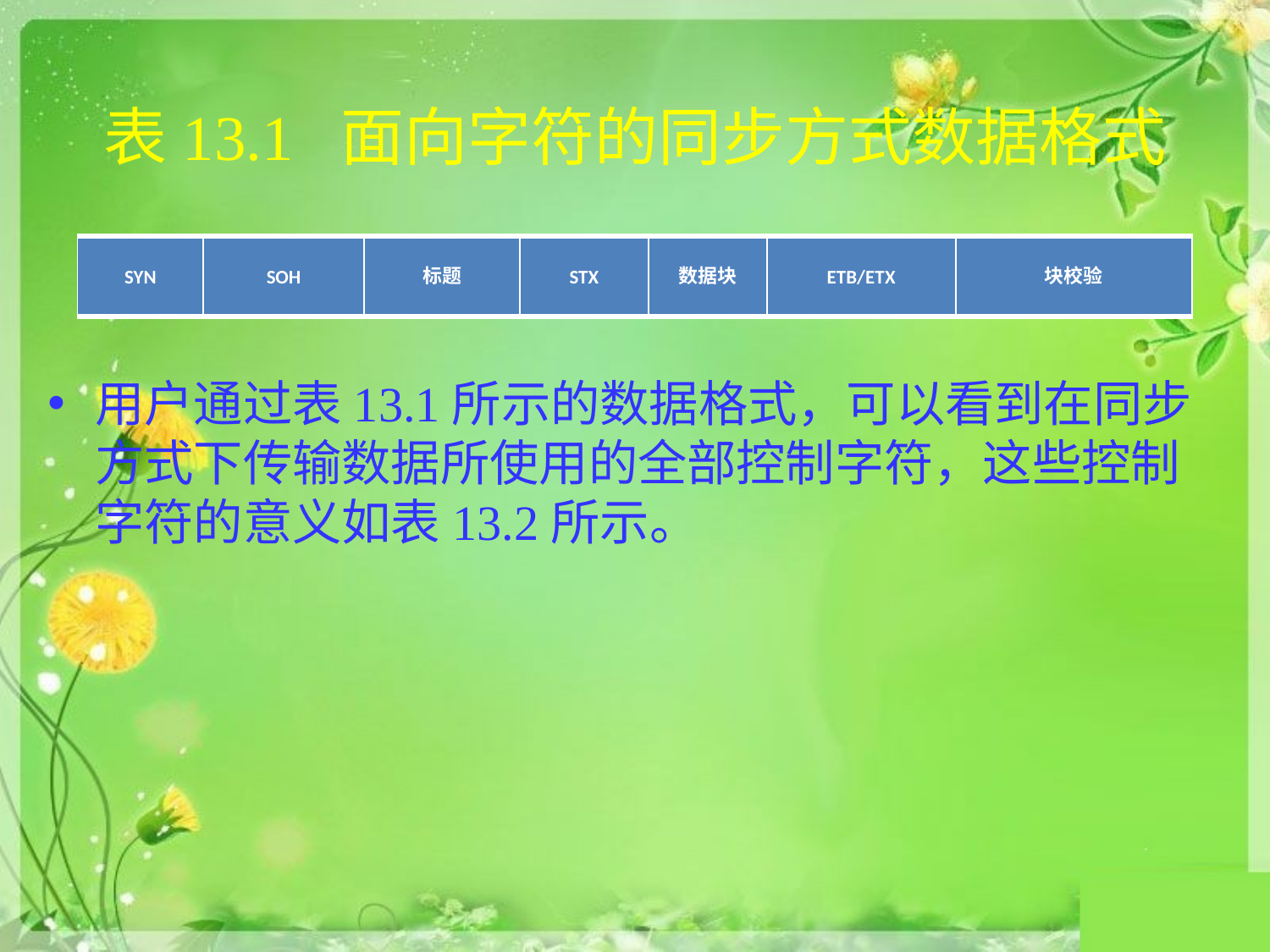

# 表13.1  面向字符的同步方式数据格式
| SYN | SOH | 标题 | STX | 数据块 | ETB/ETX | 块校验 |
| --- | --- | --- | --- | --- | --- | --- |
用户通过表13.1所示的数据格式，可以看到在同步方式下传输数据所使用的全部控制字符，这些控制字符的意义如表13.2所示。